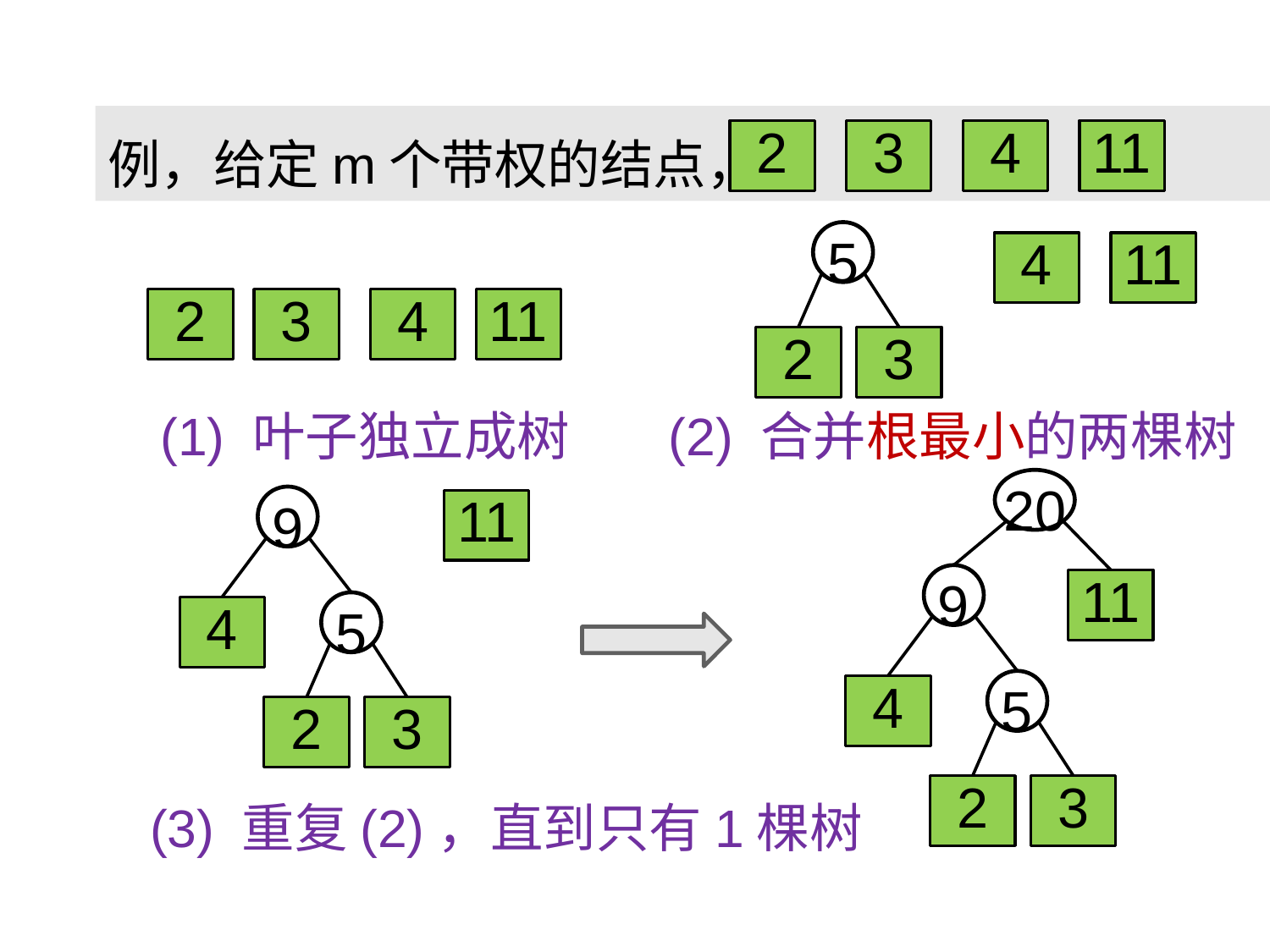

例，给定m个带权的结点，
2
3
4
11
5
4
11
2
3
4
11
2
3
(1) 叶子独立成树
(2) 合并根最小的两棵树
20
9
11
9
11
5
4

5
4
2
3
(3) 重复(2)，直到只有1棵树
2
3